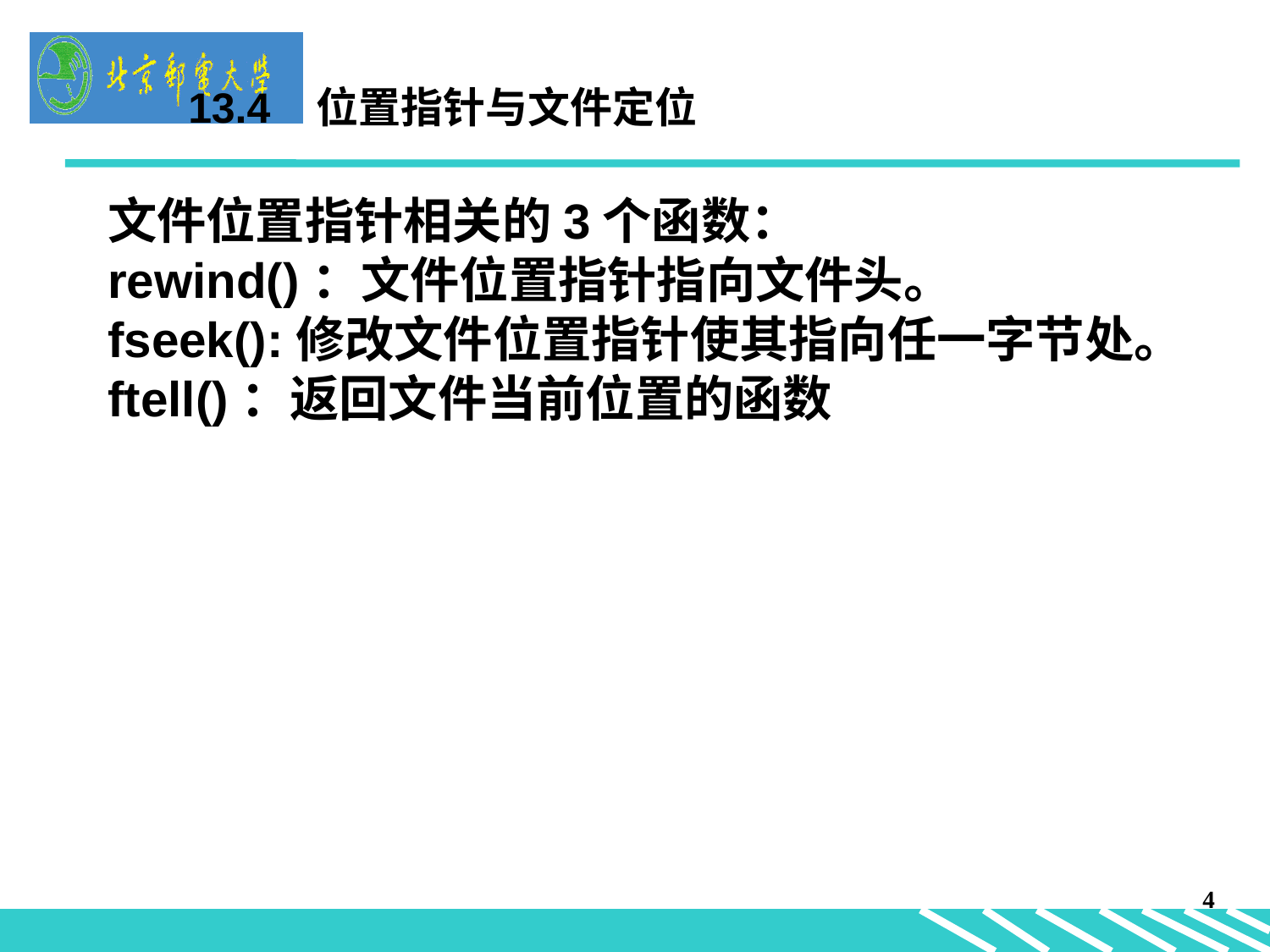

13.4   位置指针与文件定位
文件位置指针相关的3个函数：
rewind()：文件位置指针指向文件头。
fseek():修改文件位置指针使其指向任一字节处。
ftell()：返回文件当前位置的函数

4